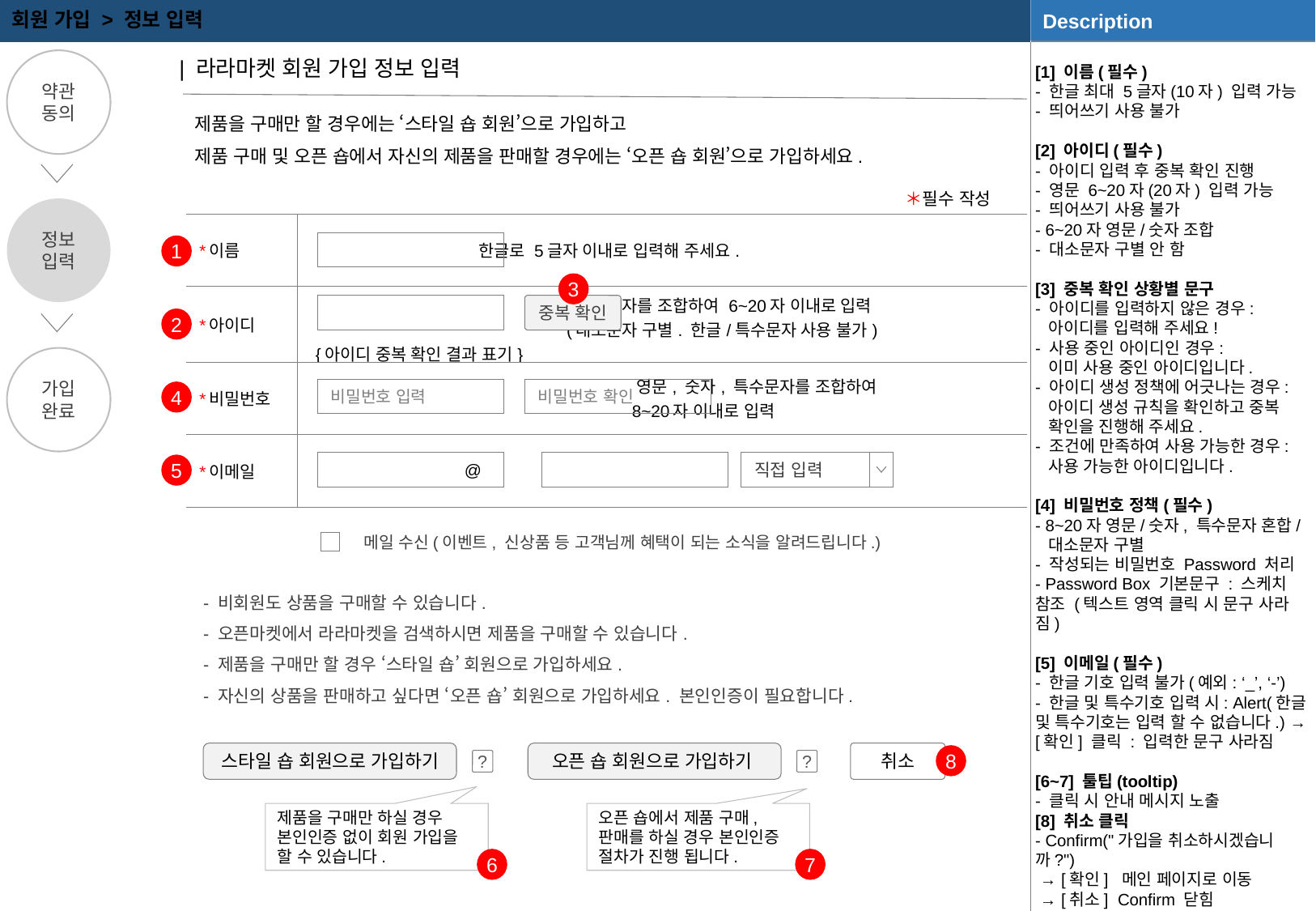

회원 가입 > 정보 입력

[1] 이름(필수)
- 한글 최대 5글자(10자) 입력 가능
- 띄어쓰기 사용 불가

[2] 아이디(필수)
- 아이디 입력 후 중복 확인 진행
- 영문 6~20자(20자) 입력 가능
- 띄어쓰기 사용 불가
- 6~20자 영문/숫자 조합
- 대소문자 구별 안 함

[3] 중복 확인 상황별 문구
- 아이디를 입력하지 않은 경우:
  아이디를 입력해 주세요!
- 사용 중인 아이디인 경우:
  이미 사용 중인 아이디입니다.
- 아이디 생성 정책에 어긋나는 경우:
  아이디 생성 규칙을 확인하고 중복
  확인을 진행해 주세요.
- 조건에 만족하여 사용 가능한 경우:
  사용 가능한 아이디입니다.

[4] 비밀번호 정책(필수)
- 8~20자 영문/숫자, 특수문자 혼합/
  대소문자 구별
- 작성되는 비밀번호 Password 처리
- Password Box 기본문구 : 스케치 참조 (텍스트 영역 클릭 시 문구 사라짐)

[5] 이메일(필수)
- 한글 기호 입력 불가(예외: ‘_’, ‘-’)
- 한글 및 특수기호 입력 시: Alert(한글 및 특수기호는 입력 할 수 없습니다.) → [확인] 클릭 : 입력한 문구 사라짐

[6~7] 툴팁(tooltip)
- 클릭 시 안내 메시지 노출
[8] 취소 클릭
- Confirm("가입을 취소하시겠습니까?")
 → [확인]  메인 페이지로 이동
 → [취소]  Confirm 닫힘

약관
동의
| 라라마켓 회원 가입 정보 입력
제품을 구매만 할 경우에는 ‘스타일 숍 회원’으로 가입하고
제품 구매 및 오픈 숍에서 자신의 제품을 판매할 경우에는 ‘오픈 숍 회원’으로 가입하세요.

＊필수 작성
정보
입력
| \*이름 | 한글로 5글자 이내로 입력해 주세요. |
| --- | --- |
| \*아이디 | 영문 숫자를 조합하여 6~20자 이내로 입력 (대소문자 구별. 한글/특수문자 사용 불가) {아이디 중복 확인 결과 표기} |
| \*비밀번호 | 영문, 숫자, 특수문자를 조합하여 8~20자 이내로 입력 |
| \*이메일 | @ |

1
3
3
중복 확인

2

가입
완료
비밀번호 입력
비밀번호 확인
4
직접 입력

5
메일 수신(이벤트, 신상품 등 고객님께 혜택이 되는 소식을 알려드립니다.)

- 비회원도 상품을 구매할 수 있습니다.
- 오픈마켓에서 라라마켓을 검색하시면 제품을 구매할 수 있습니다.
- 제품을 구매만 할 경우 ‘스타일 숍’ 회원으로 가입하세요.
- 자신의 상품을 판매하고 싶다면 ‘오픈 숍’ 회원으로 가입하세요. 본인인증이 필요합니다.
스타일 숍 회원으로 가입하기
오픈 숍 회원으로 가입하기
취소
8
?
?
제품을 구매만 하실 경우 본인인증 없이 회원 가입을 할 수 있습니다.
오픈 숍에서 제품 구매, 판매를 하실 경우 본인인증 절차가 진행 됩니다.
6
7